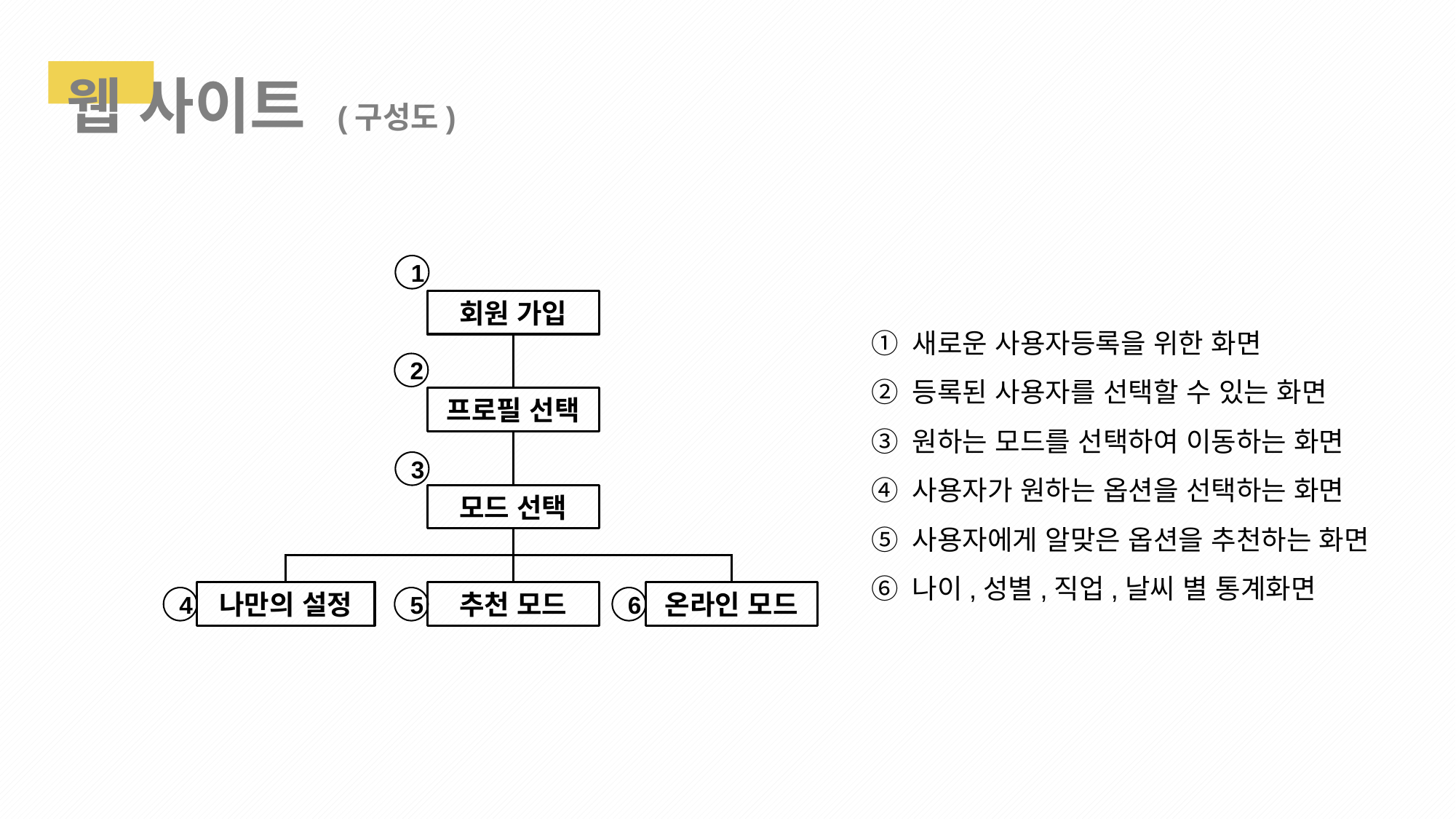

웹 사이트 (구성도)
1
회원 가입
새로운 사용자등록을 위한 화면
등록된 사용자를 선택할 수 있는 화면
원하는 모드를 선택하여 이동하는 화면
사용자가 원하는 옵션을 선택하는 화면
사용자에게 알맞은 옵션을 추천하는 화면
나이,성별,직업,날씨 별 통계화면
2
프로필 선택
3
모드 선택
나만의 설정
추천 모드
온라인 모드
4
5
6